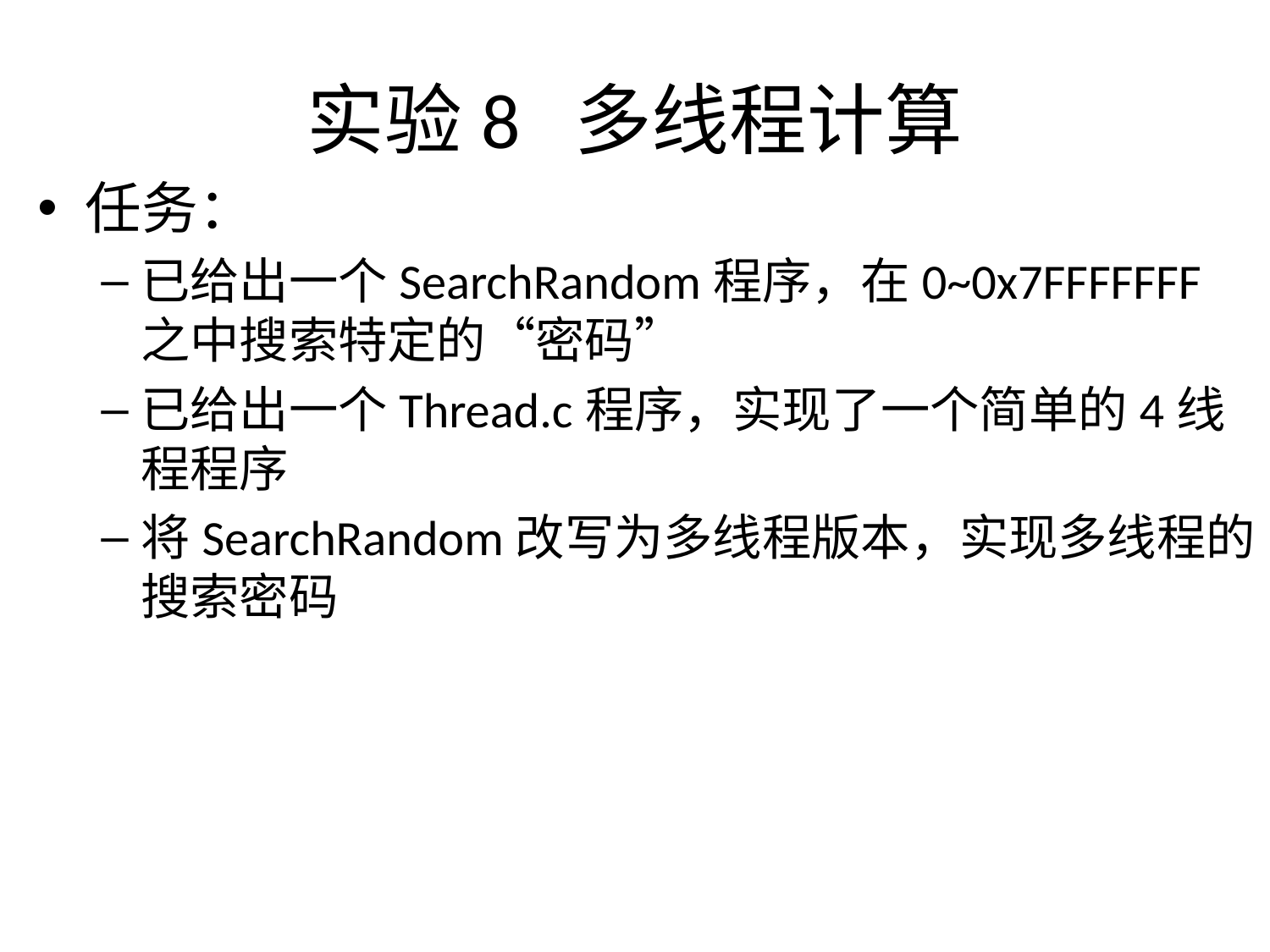

# 实验8  多线程计算
任务：
已给出一个SearchRandom程序，在0~0x7FFFFFFF之中搜索特定的“密码”
已给出一个Thread.c程序，实现了一个简单的4线程程序
将SearchRandom改写为多线程版本，实现多线程的搜索密码